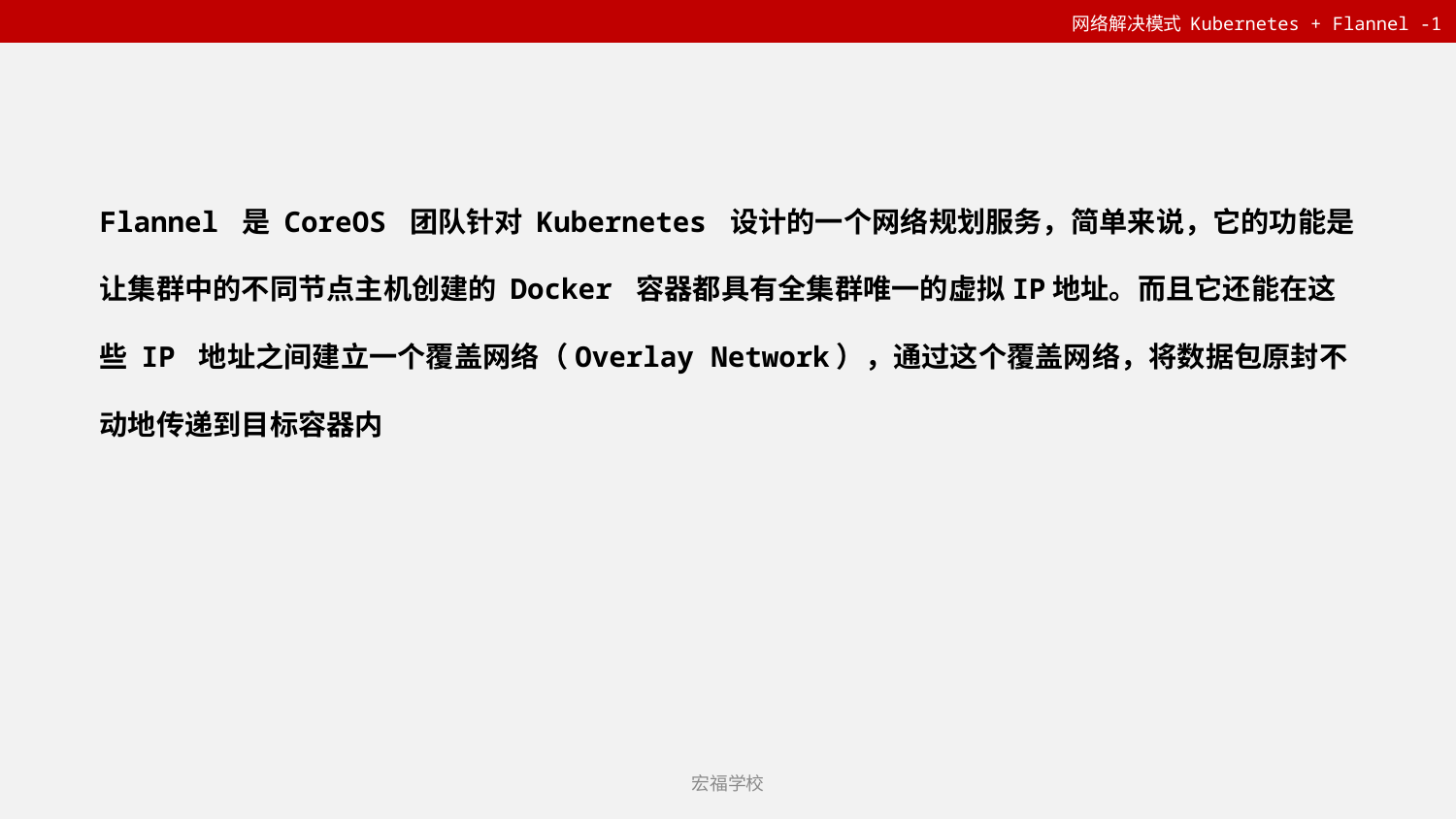

网络解决模式 Kubernetes + Flannel -1
Flannel 是 CoreOS 团队针对 Kubernetes 设计的一个网络规划服务，简单来说，它的功能是让集群中的不同节点主机创建的 Docker 容器都具有全集群唯一的虚拟IP地址。而且它还能在这些 IP 地址之间建立一个覆盖网络（Overlay Network），通过这个覆盖网络，将数据包原封不动地传递到目标容器内
15
宏福学校